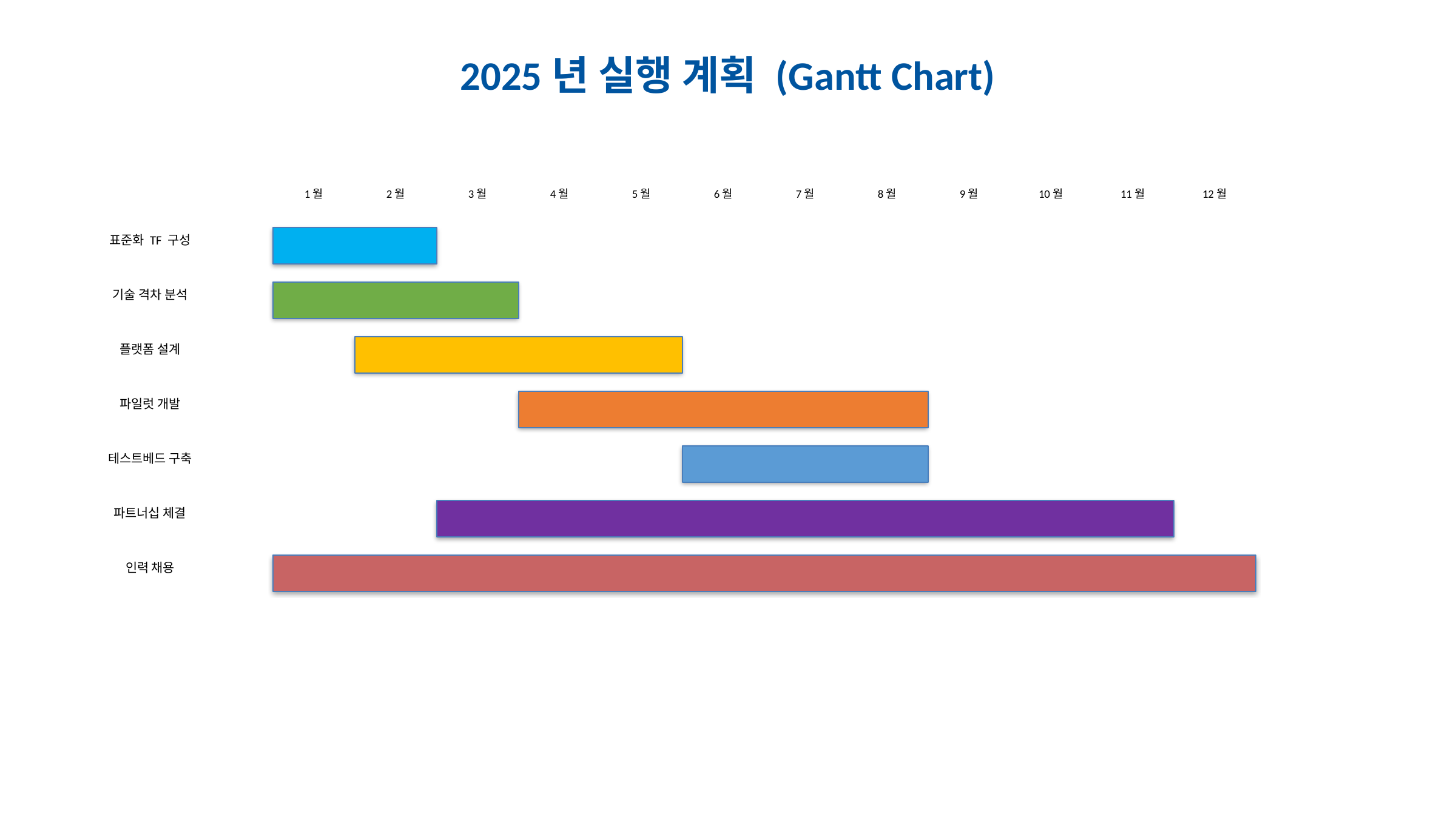

#
2025년 실행 계획 (Gantt Chart)
1월
2월
3월
4월
5월
6월
7월
8월
9월
10월
11월
12월
표준화 TF 구성

기술 격차 분석

플랫폼 설계

파일럿 개발

테스트베드 구축

파트너십 체결

인력 채용